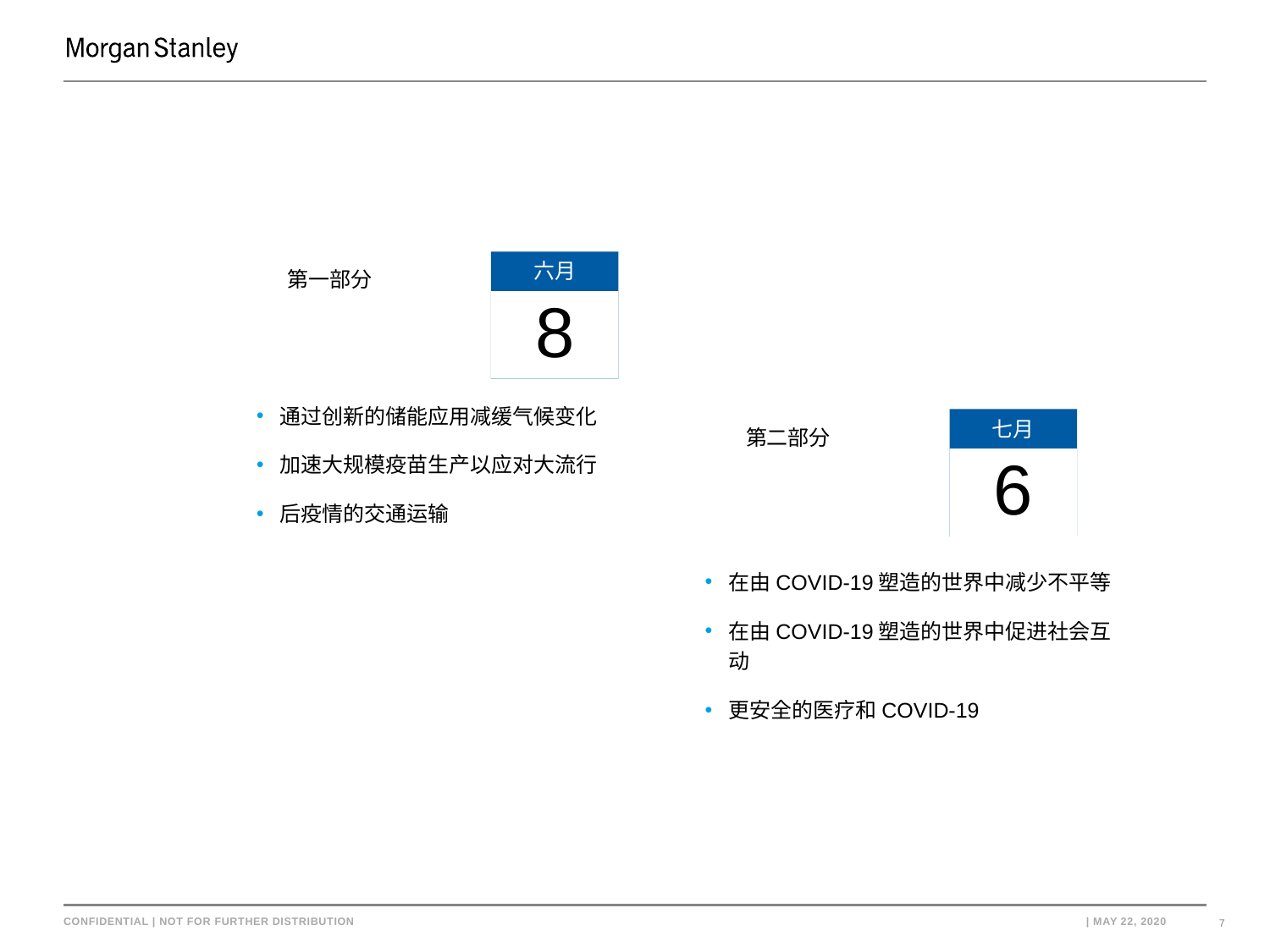

六月
8

第一部分
通过创新的储能应用减缓气候变化
加速大规模疫苗生产以应对大流行
后疫情的交通运输

七月
6

第二部分
在由COVID-19塑造的世界中减少不平等
在由COVID-19塑造的世界中促进社会互动
更安全的医疗和COVID-19